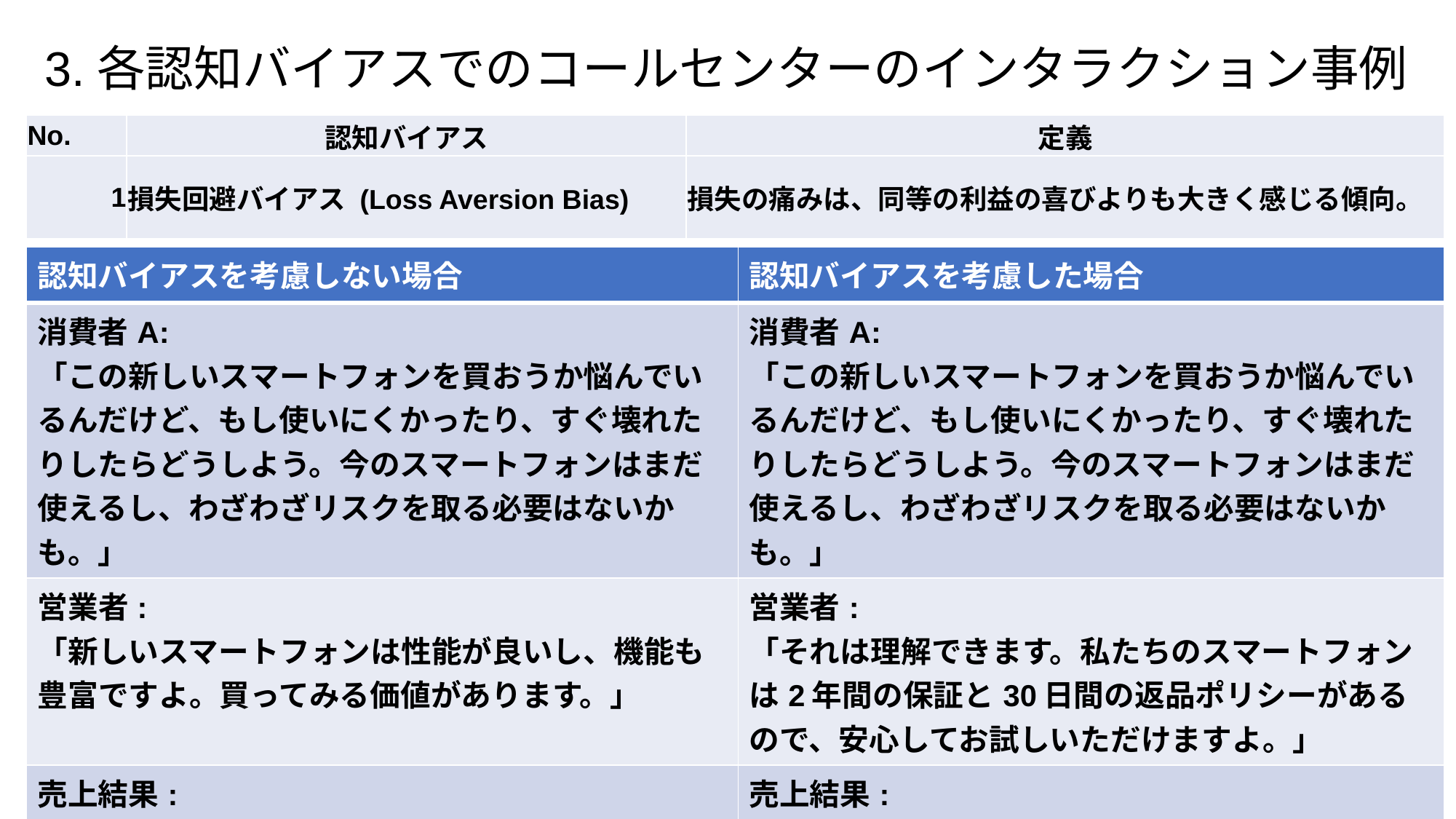

# 3.各認知バイアスでのコールセンターのインタラクション事例
| No. | 認知バイアス | 定義 |
| --- | --- | --- |
| 1 | 損失回避バイアス (Loss Aversion Bias) | 損失の痛みは、同等の利益の喜びよりも大きく感じる傾向。 |
| 認知バイアスを考慮しない場合 | 認知バイアスを考慮した場合 |
| --- | --- |
| 消費者A: 「この新しいスマートフォンを買おうか悩んでいるんだけど、もし使いにくかったり、すぐ壊れたりしたらどうしよう。今のスマートフォンはまだ使えるし、わざわざリスクを取る必要はないかも。」 | 消費者A: 「この新しいスマートフォンを買おうか悩んでいるんだけど、もし使いにくかったり、すぐ壊れたりしたらどうしよう。今のスマートフォンはまだ使えるし、わざわざリスクを取る必要はないかも。」 |
| 営業者: 「新しいスマートフォンは性能が良いし、機能も豊富ですよ。買ってみる価値があります。」 | 営業者: 「それは理解できます。私たちのスマートフォンは2年間の保証と30日間の返品ポリシーがあるので、安心してお試しいただけますよ。」 |
| 売上結果: 消費者Aはリスクを避け、購入を見送る。 | 売上結果: 保証と返品ポリシーによってリスクが軽減され、消費者Aは購入を決断。 |
sss